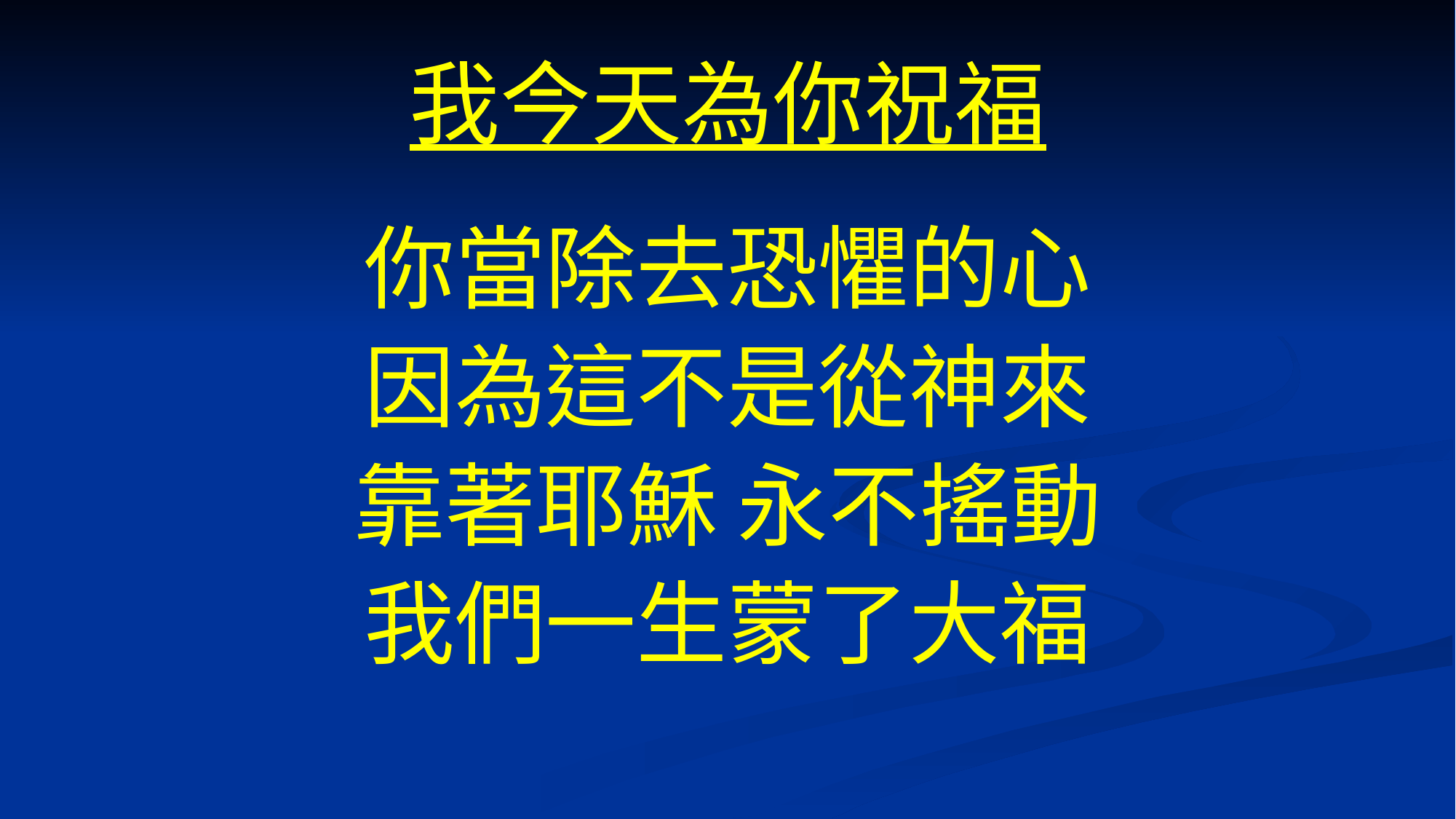

# 我今天為你祝福
你當除去恐懼的心
因為這不是從神來
靠著耶穌 永不搖動
我們一生蒙了大福